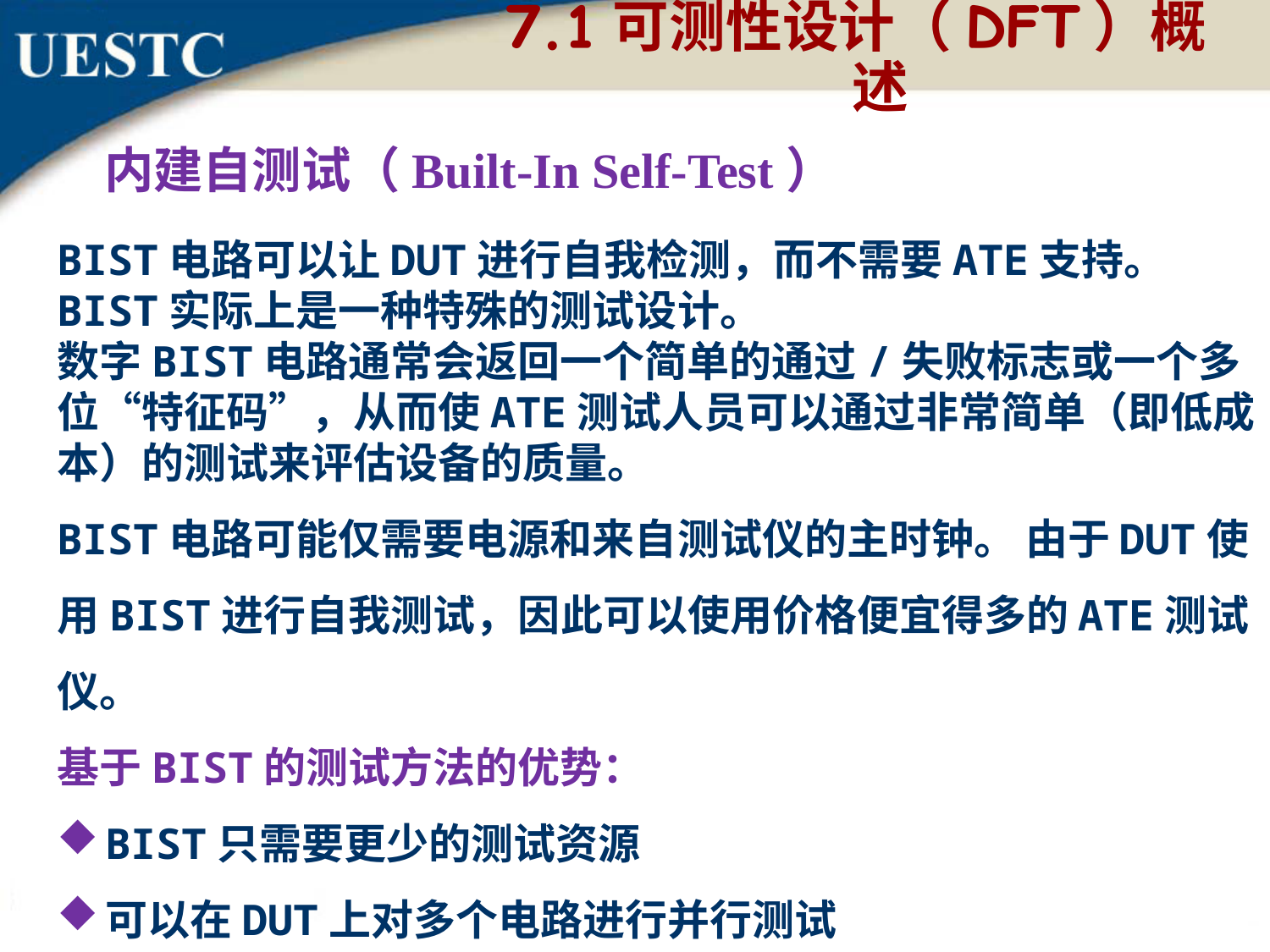

7.1可测性设计（DFT）概述
内建自测试（Built-In Self-Test）
BIST电路可以让DUT进行自我检测，而不需要ATE支持。
BIST实际上是一种特殊的测试设计。
数字BIST电路通常会返回一个简单的通过/失败标志或一个多位“特征码”，从而使ATE测试人员可以通过非常简单（即低成本）的测试来评估设备的质量。
BIST电路可能仅需要电源和来自测试仪的主时钟。 由于DUT使用BIST进行自我测试，因此可以使用价格便宜得多的ATE测试仪。
基于BIST的测试方法的优势：
BIST只需要更少的测试资源
可以在DUT上对多个电路进行并行测试